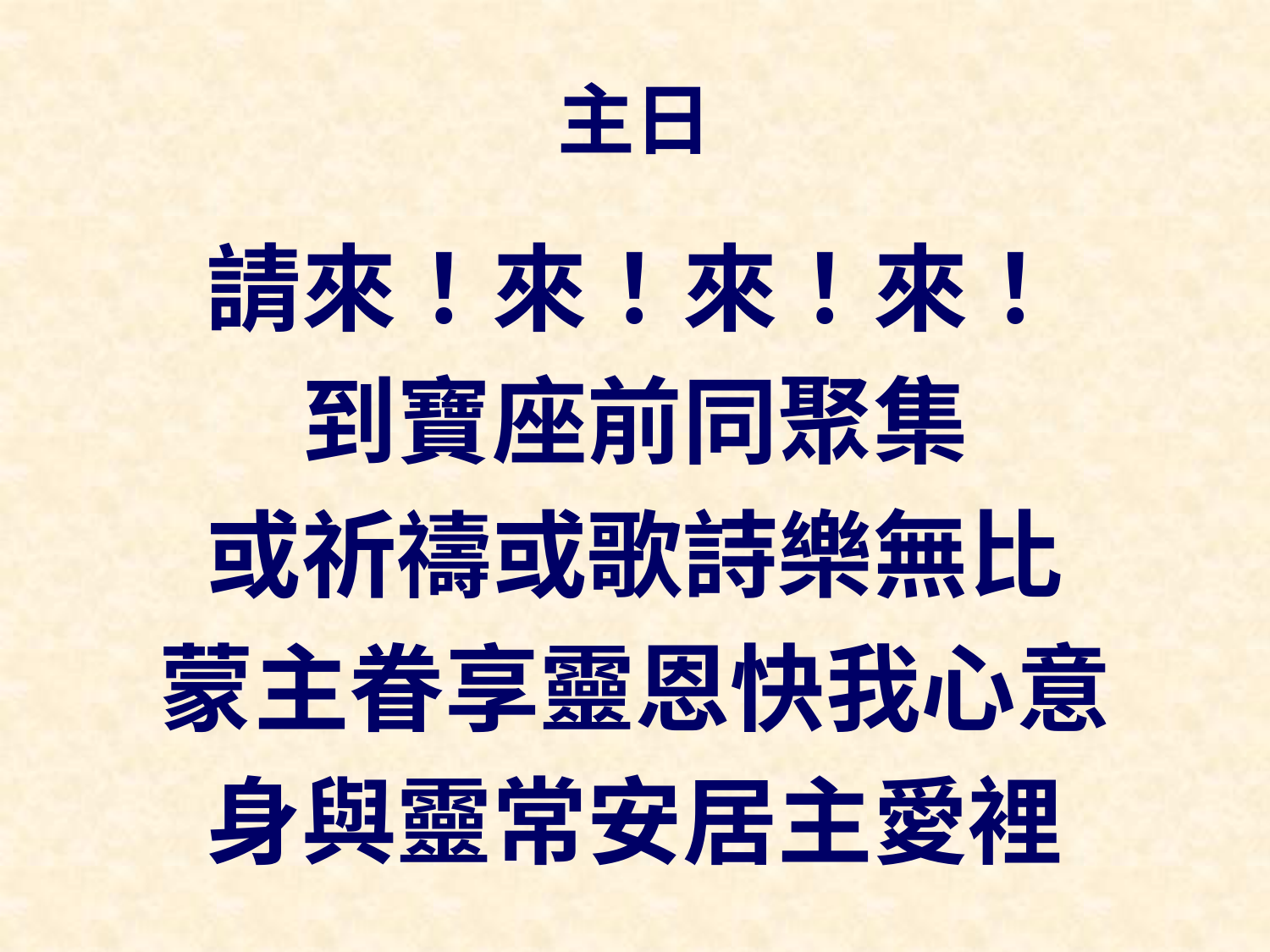

# 主日
請來！來！來！來！
到寶座前同聚集
或祈禱或歌詩樂無比
蒙主眷享靈恩快我心意
身與靈常安居主愛裡